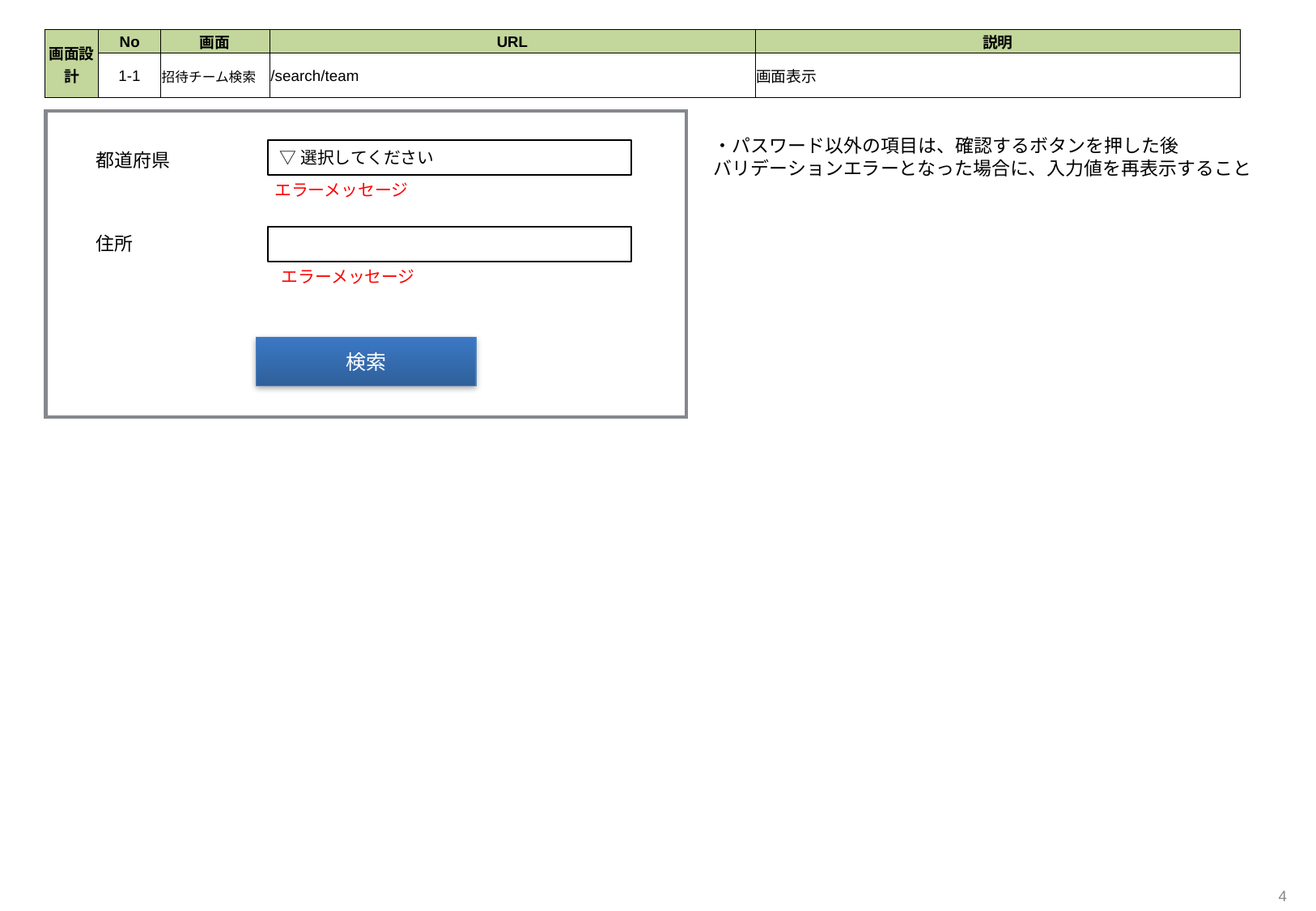

| 画面設計 | No | 画面 | URL | 説明 |
| --- | --- | --- | --- | --- |
|  | 1-1 | 招待チーム検索 | /search/team | 画面表示 |

・パスワード以外の項目は、確認するボタンを押した後
バリデーションエラーとなった場合に、入力値を再表示すること
▽選択してください
都道府県
エラーメッセージ
住所

エラーメッセージ
検索
4